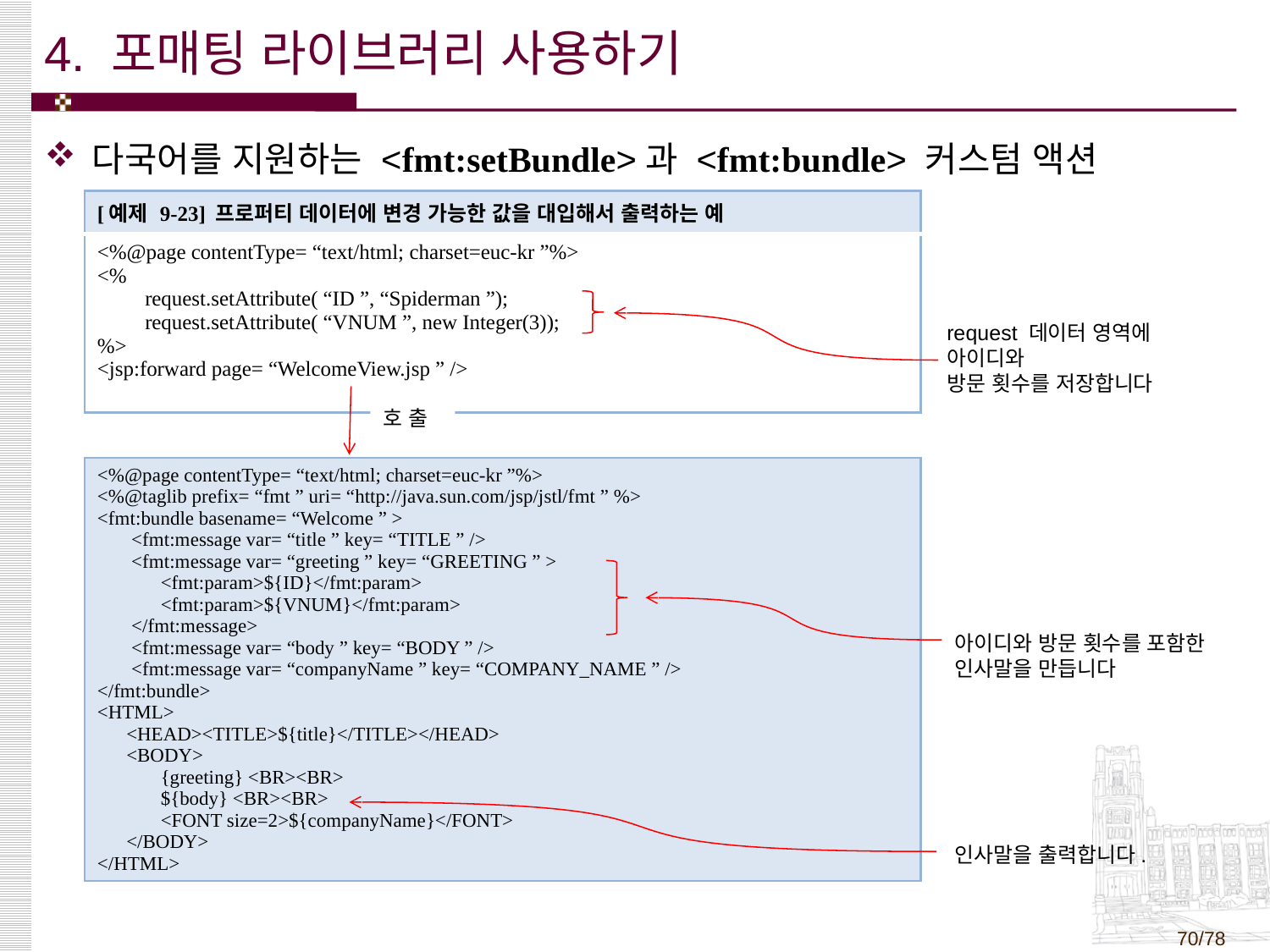

# 4. 포매팅 라이브러리 사용하기
다국어를 지원하는 <fmt:setBundle>과 <fmt:bundle> 커스텀 액션

| [예제 9-23] 프로퍼티 데이터에 변경 가능한 값을 대입해서 출력하는 예 |
| --- |
| <%@page contentType= “text/html; charset=euc-kr ”%> <% request.setAttribute( “ID ”, “Spiderman ”); request.setAttribute( “VNUM ”, new Integer(3)); %> <jsp:forward page= “WelcomeView.jsp ” /> |

request 데이터 영역에 아이디와
방문 횟수를 저장합니다
호 출
| <%@page contentType= “text/html; charset=euc-kr ”%> <%@taglib prefix= “fmt ” uri= “http://java.sun.com/jsp/jstl/fmt ” %> <fmt:bundle basename= “Welcome ” > <fmt:message var= “title ” key= “TITLE ” /> <fmt:message var= “greeting ” key= “GREETING ” > <fmt:param>${ID}</fmt:param> <fmt:param>${VNUM}</fmt:param> </fmt:message> <fmt:message var= “body ” key= “BODY ” /> <fmt:message var= “companyName ” key= “COMPANY\_NAME ” /> </fmt:bundle> <HTML> <HEAD><TITLE>${title}</TITLE></HEAD> <BODY> {greeting} <BR><BR> ${body} <BR><BR> <FONT size=2>${companyName}</FONT> </BODY> </HTML> |
| --- |

아이디와 방문 횟수를 포함한 인사말을 만듭니다
인사말을 출력합니다.